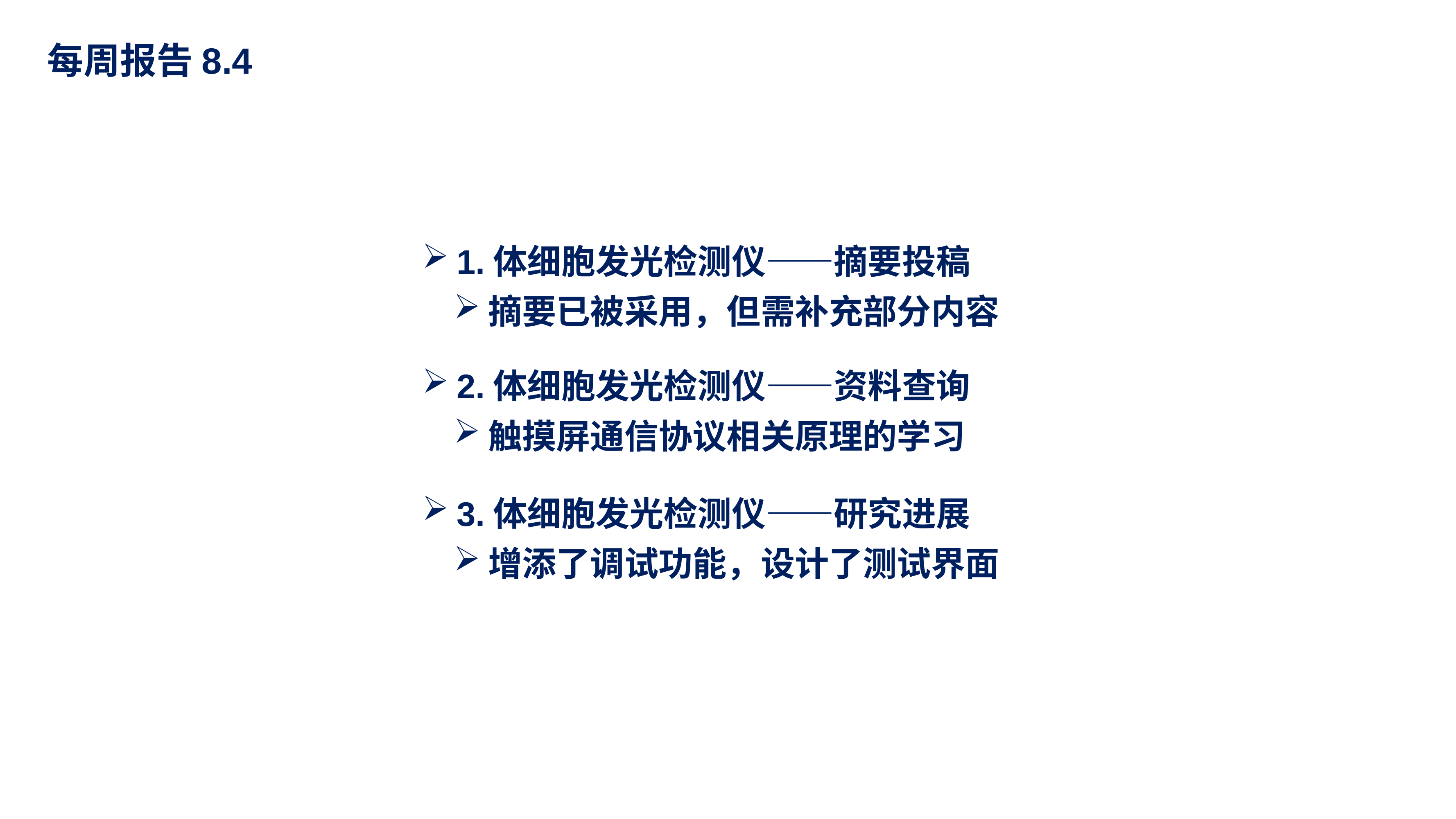

每周报告8.4
1.体细胞发光检测仪——摘要投稿
摘要已被采用，但需补充部分内容
2.体细胞发光检测仪——资料查询
触摸屏通信协议相关原理的学习
3.体细胞发光检测仪——研究进展
增添了调试功能，设计了测试界面